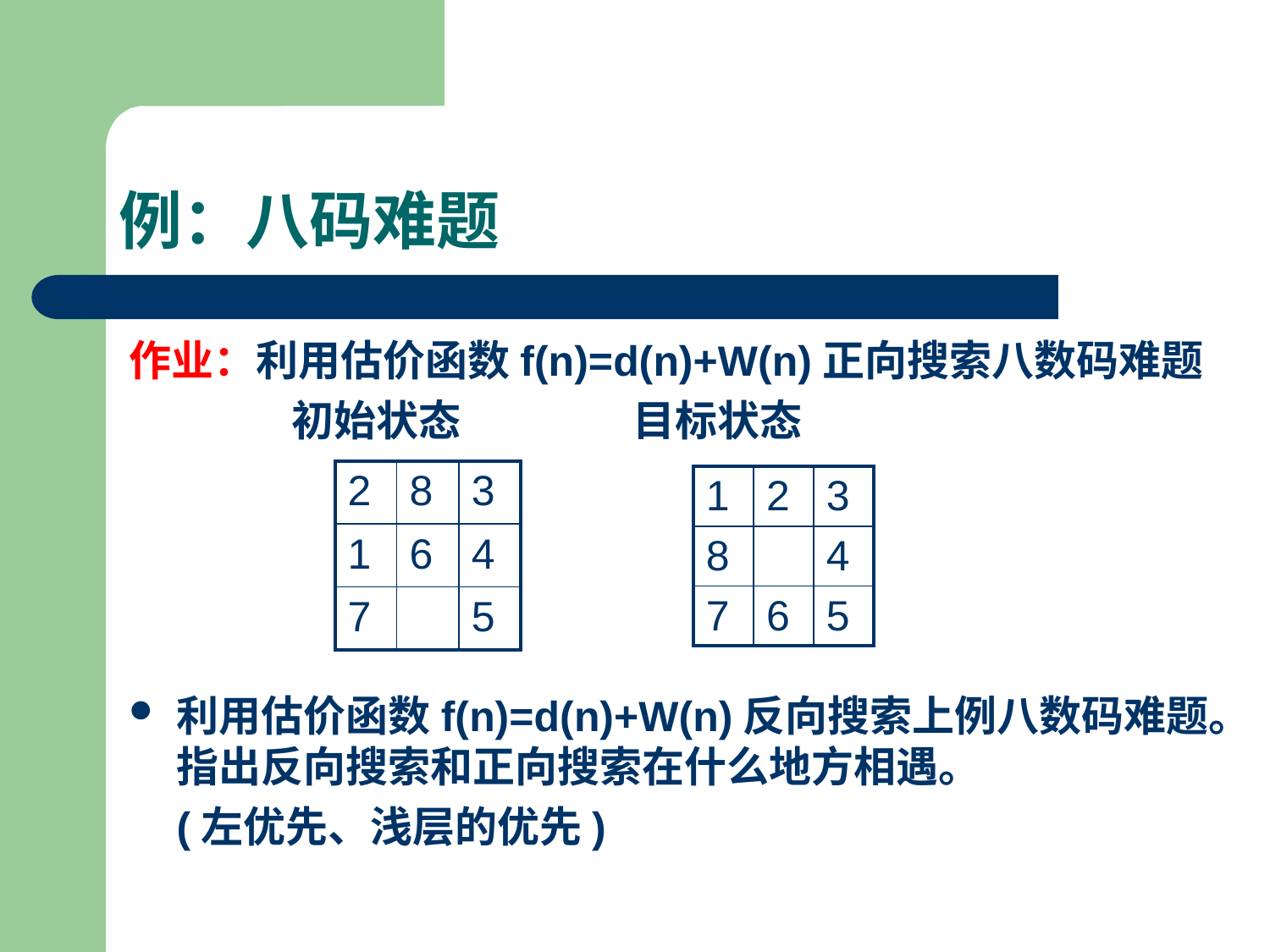

# 例：八码难题
作业：利用估价函数f(n)=d(n)+W(n)正向搜索八数码难题
                初始状态                  目标状态

利用估价函数f(n)=d(n)+W(n)反向搜索上例八数码难题。指出反向搜索和正向搜索在什么地方相遇。
    (左优先、浅层的优先)

| 2 | 8 | 3 |
| --- | --- | --- |
| 1 | 6 | 4 |
| 7 |  | 5 |
| 1 | 2 | 3 |
| --- | --- | --- |
| 8 |  | 4 |
| 7 | 6 | 5 |
36